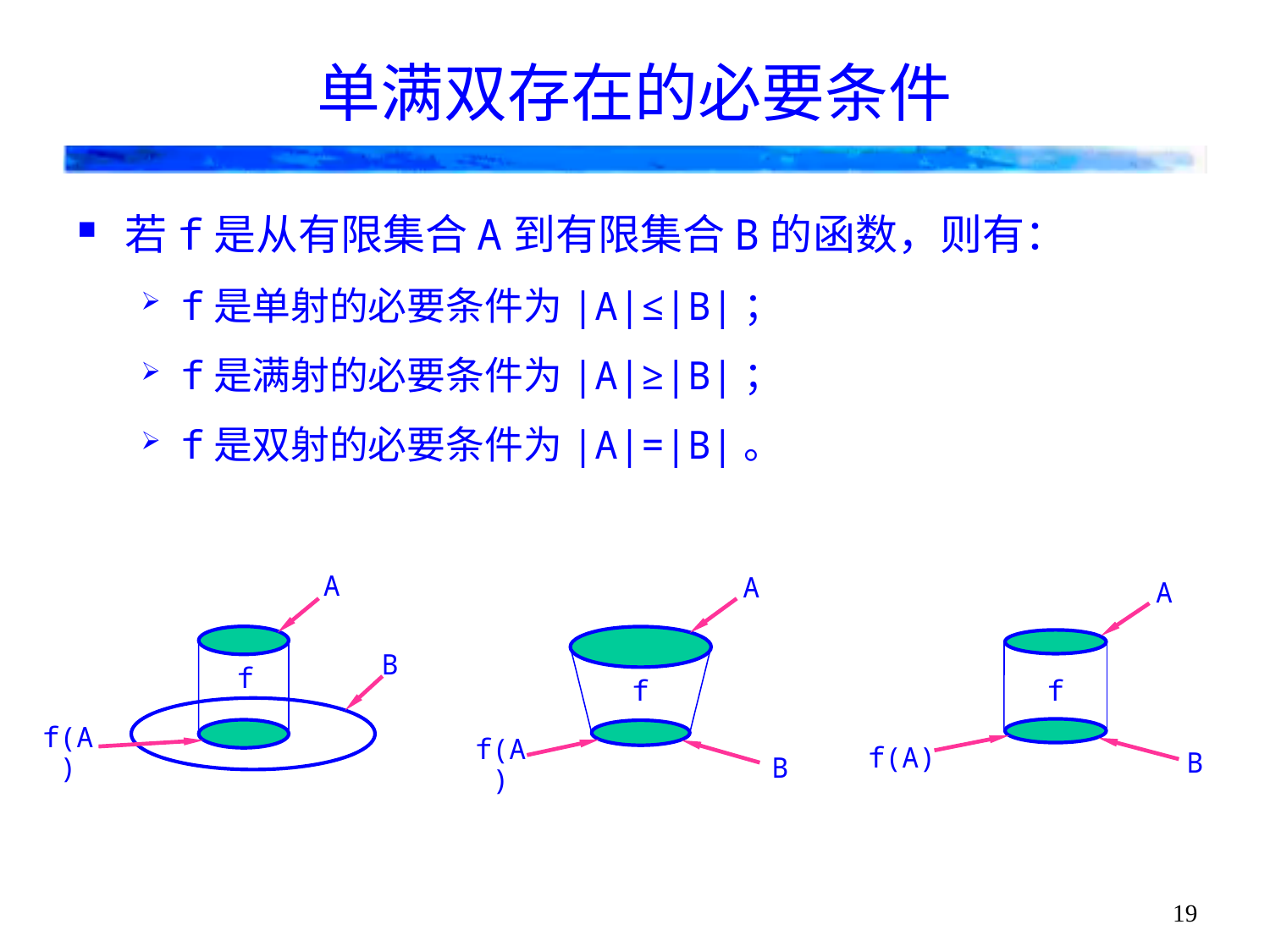

# 单满双存在的必要条件
若f是从有限集合A到有限集合B的函数，则有：
f是单射的必要条件为|A|≤|B|；
f是满射的必要条件为|A|≥|B|；
f是双射的必要条件为|A|=|B|。

A

B
f

f(A)
A

f

f(A)
B
A

f

f(A)
B
19